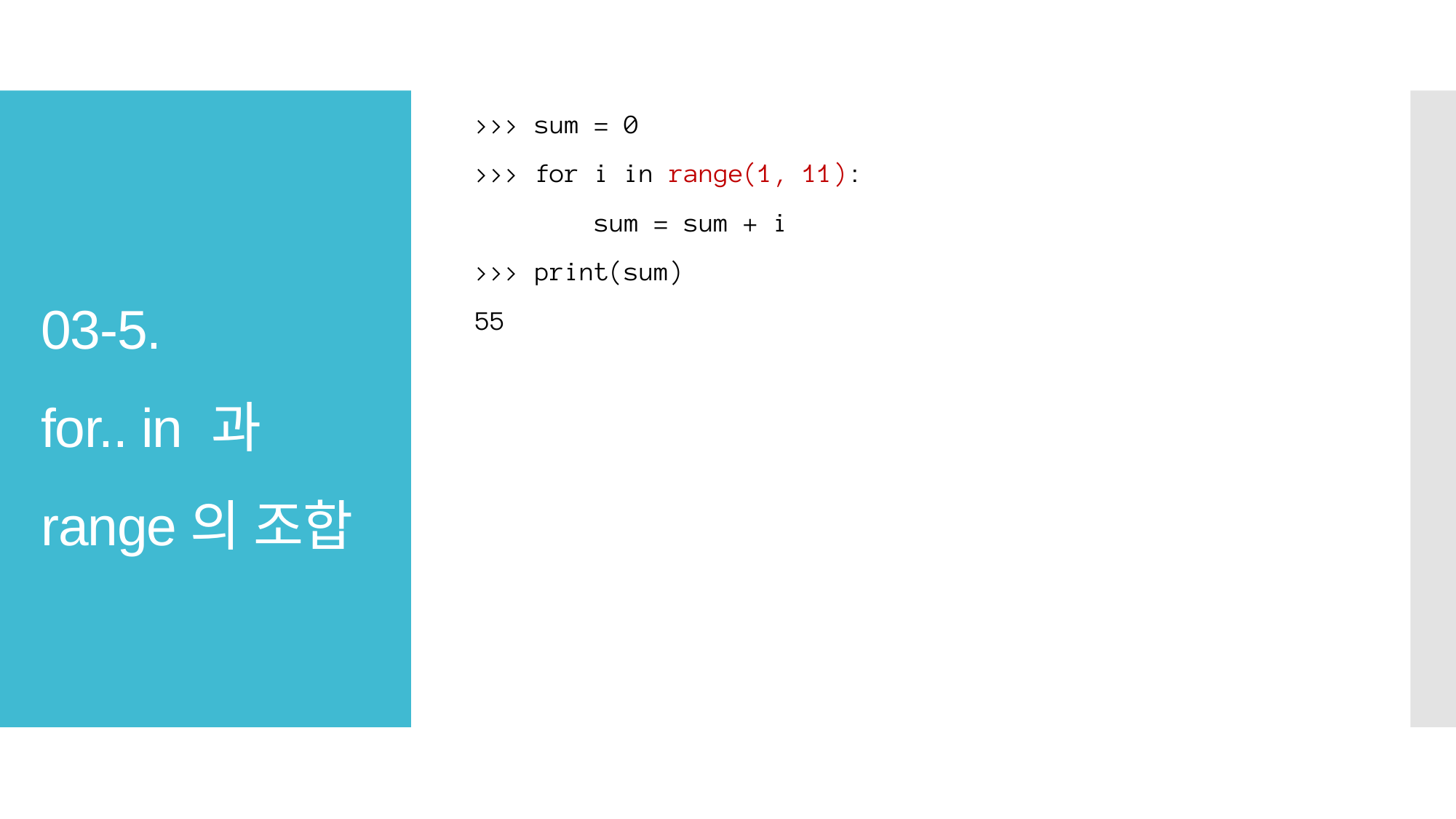

>>> sum = 0
>>> for i in range(1, 11):
        sum = sum + i
>>> print(sum)
55
# 03-5. for.. in 과 range의 조합